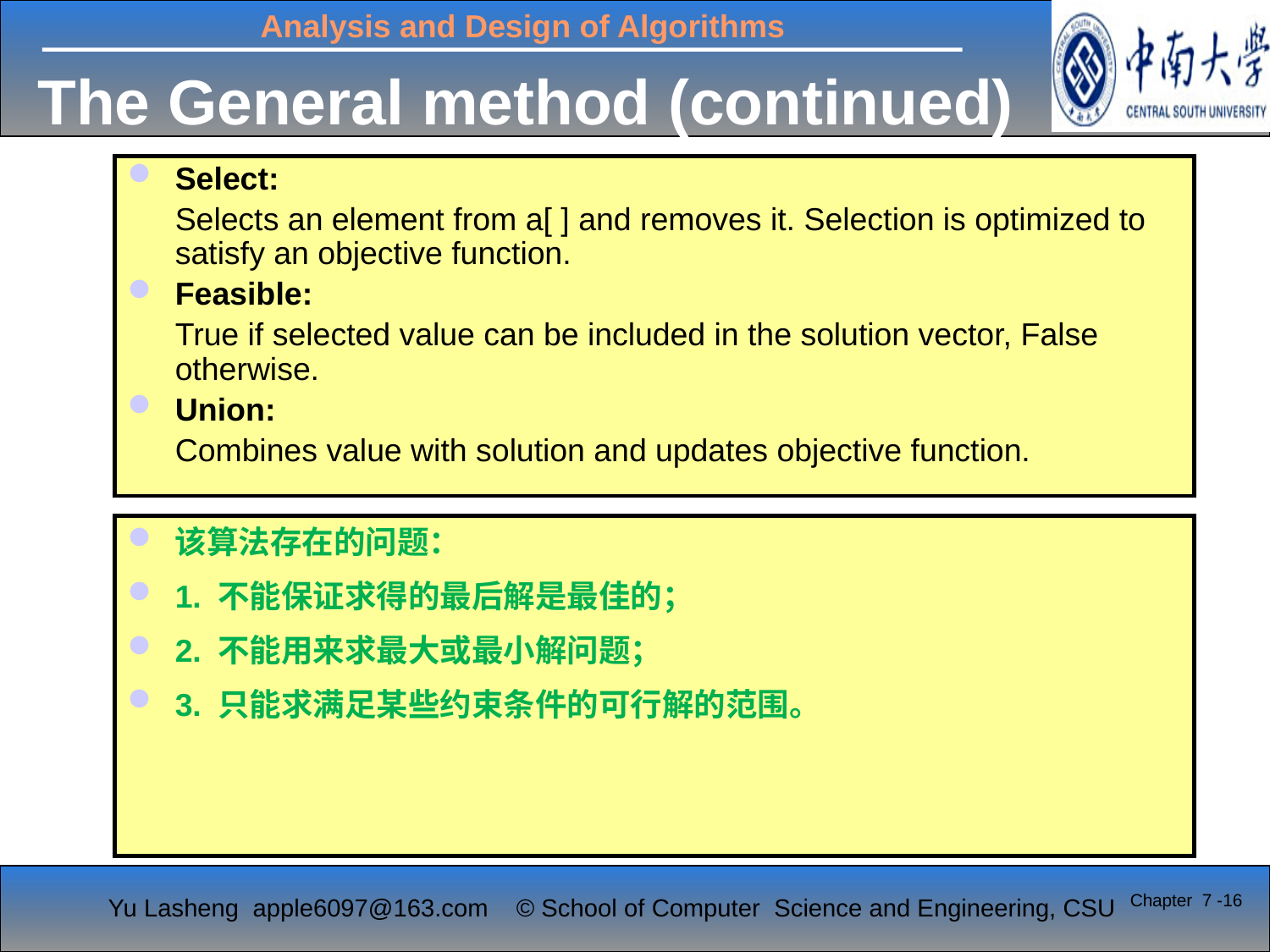

# The General method (continued)
Select:
	Selects an element from a[ ] and removes it. Selection is optimized to satisfy an objective function.
Feasible:
	True if selected value can be included in the solution vector, False otherwise.
Union:
	Combines value with solution and updates objective function.
该算法存在的问题：
1. 不能保证求得的最后解是最佳的；
2. 不能用来求最大或最小解问题；
3. 只能求满足某些约束条件的可行解的范围。
Chapter  7 -16